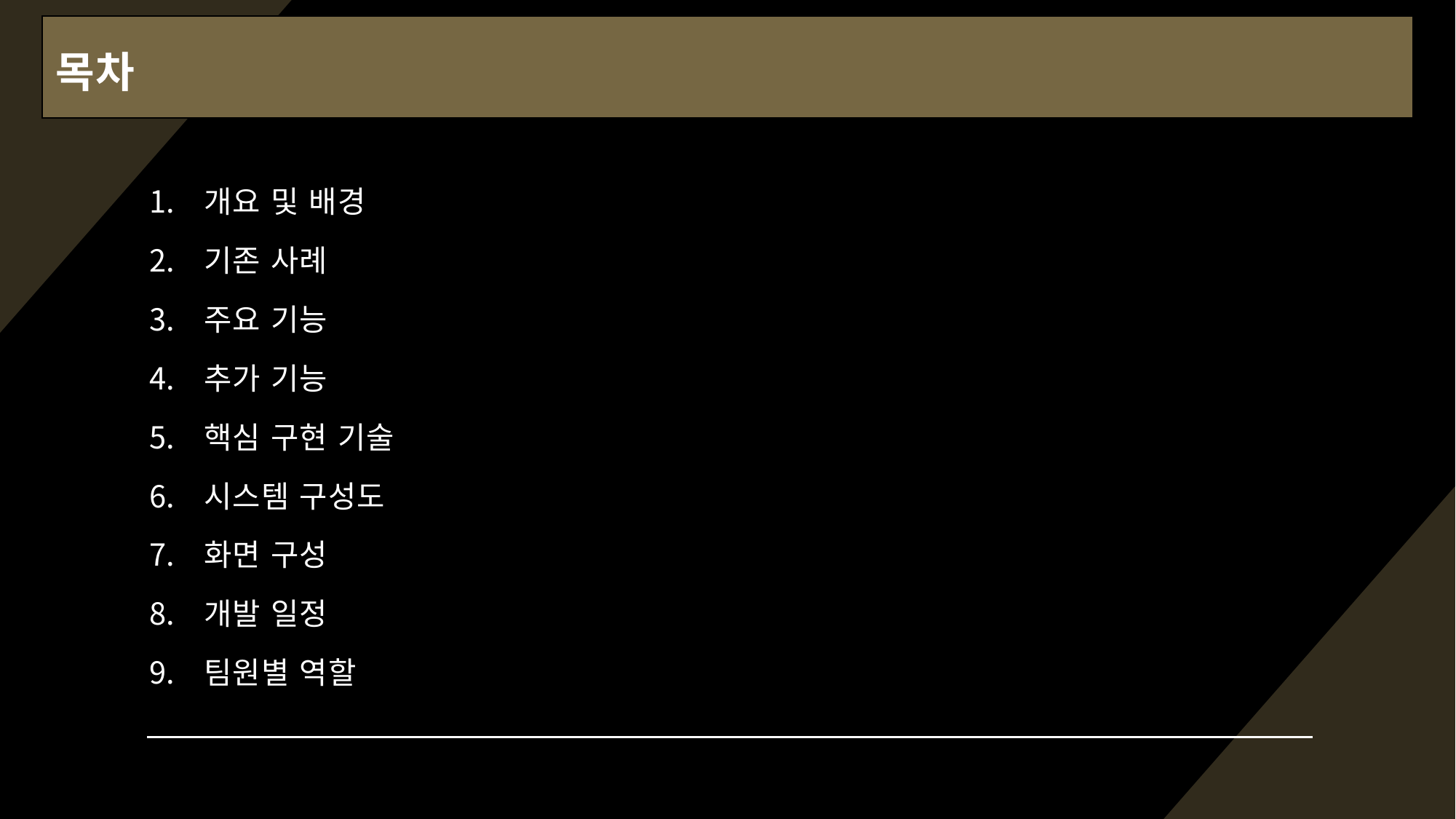

# 목차

개요 및 배경
기존 사례
주요 기능
추가 기능
핵심 구현 기술
시스템 구성도
화면 구성
개발 일정
팀원별 역할